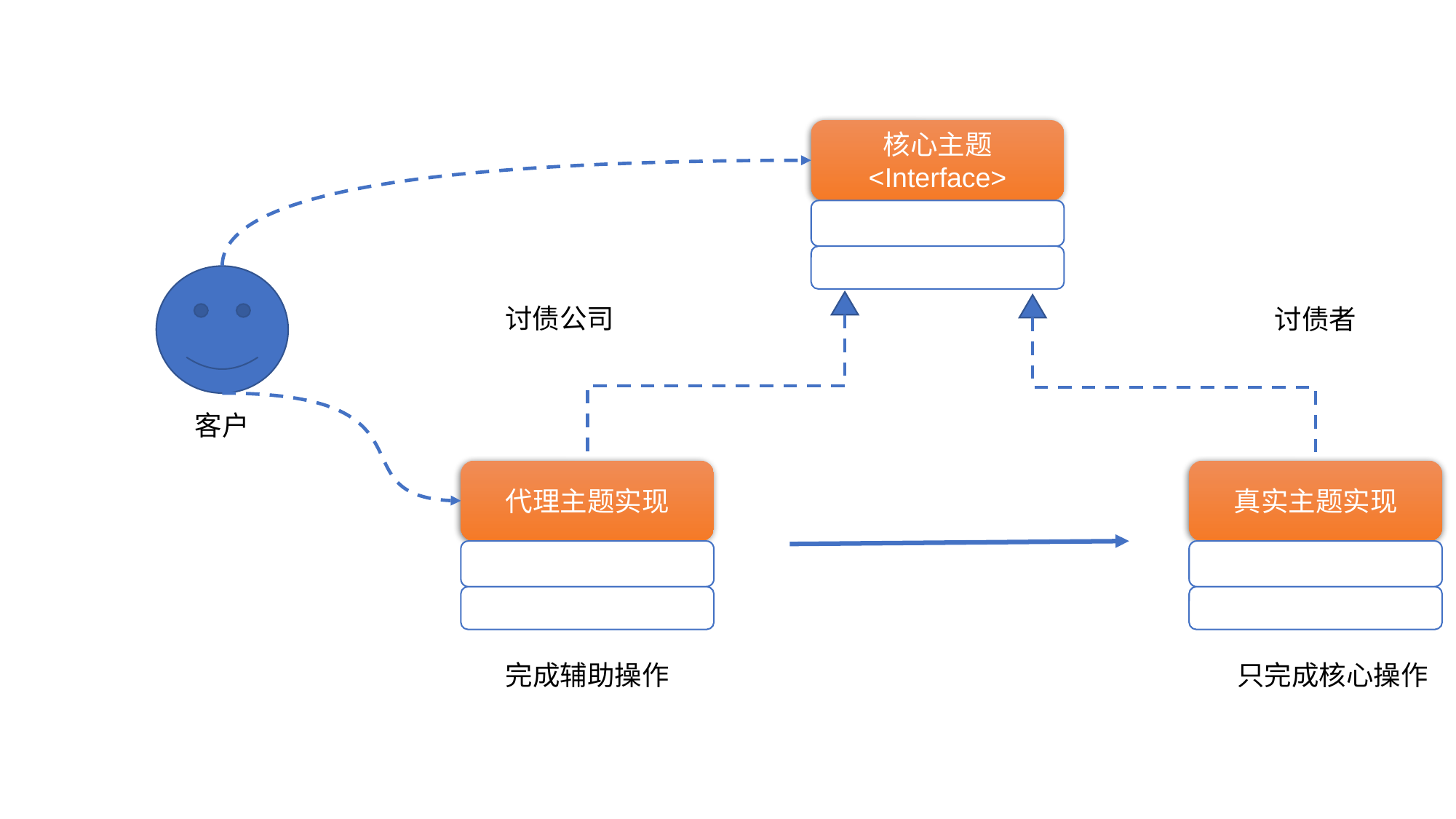

核心主题
<Interface>

讨债公司
讨债者
客户
代理主题实现
真实主题实现

完成辅助操作
只完成核心操作